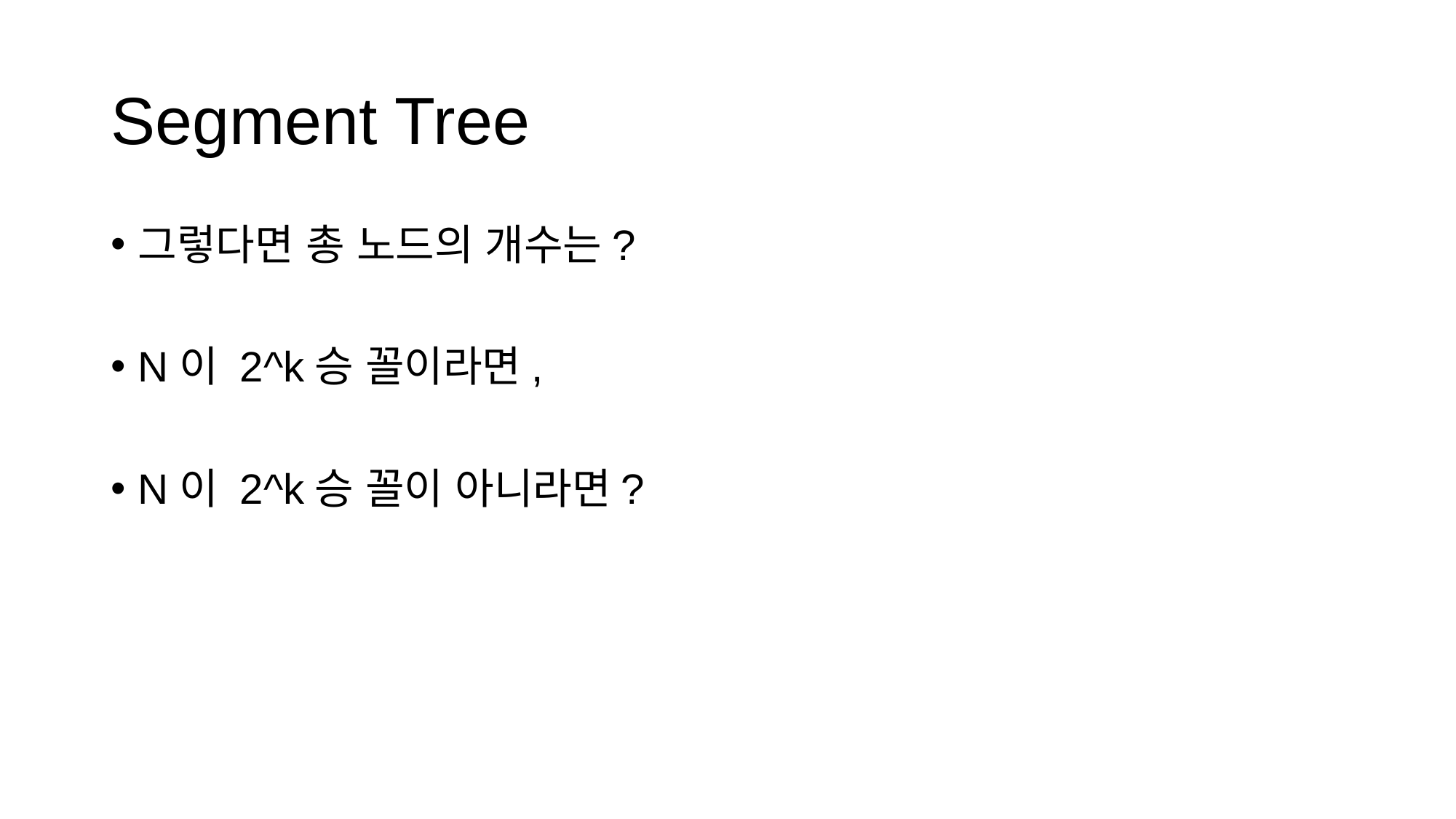

# Segment Tree
그렇다면 총 노드의 개수는?

N이 2^k승 꼴이라면,

N이 2^k승 꼴이 아니라면?